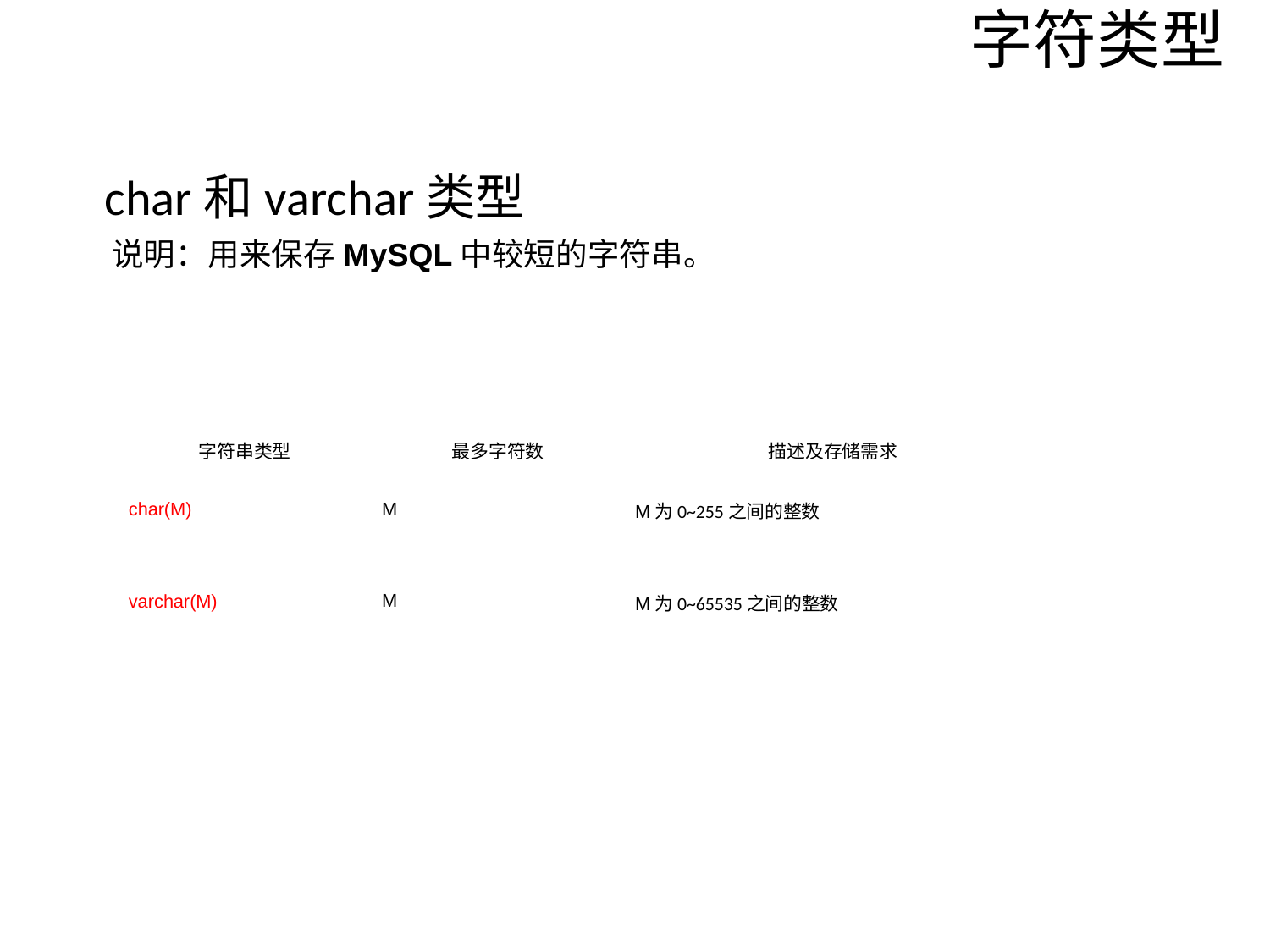

字符类型
char和varchar类型
说明：用来保存MySQL中较短的字符串。
字符串类型
最多字符数
描述及存储需求
M为0~255之间的整数
char(M)
M
M
M为0~65535之间的整数
varchar(M)